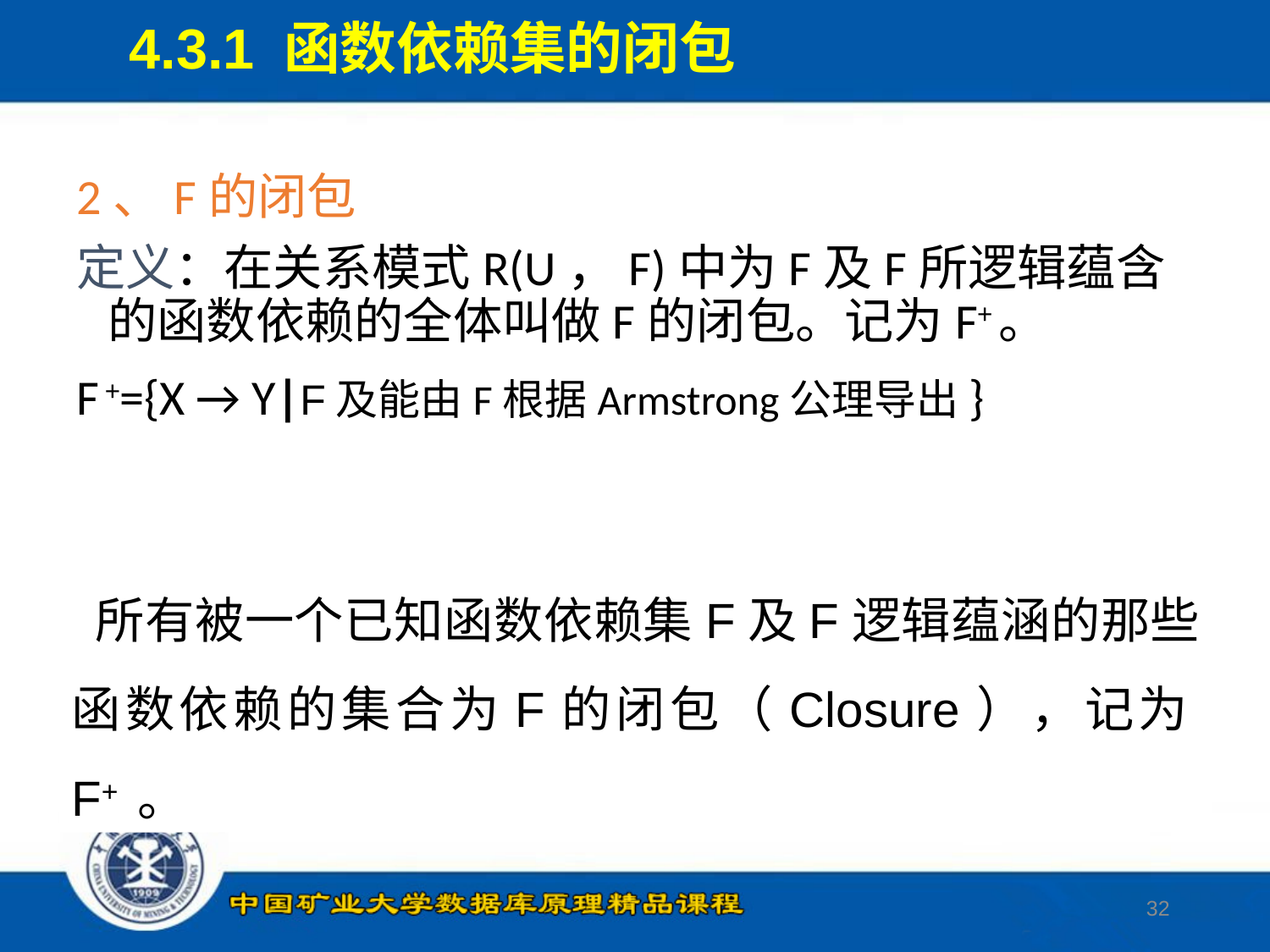

4.3.1 函数依赖集的闭包
2、F的闭包
定义：在关系模式R(U，F)中为F及F所逻辑蕴含的函数依赖的全体叫做F的闭包。记为F+。
F +={X → Y|F及能由F根据Armstrong公理导出}
 所有被一个已知函数依赖集F及F逻辑蕴涵的那些函数依赖的集合为F的闭包（Closure），记为F+ 。
32